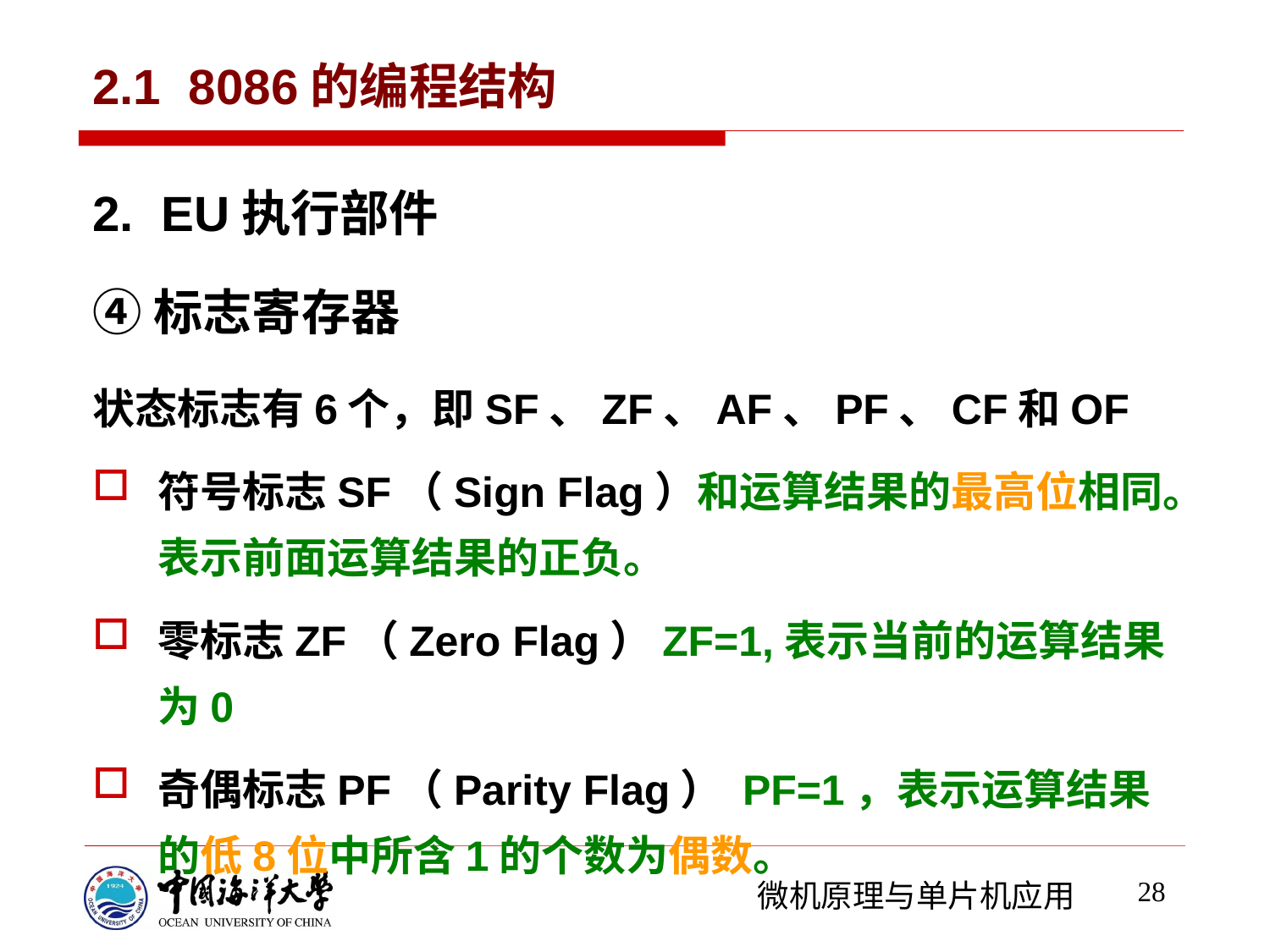

# 2.1  8086的编程结构
2.  EU执行部件
④标志寄存器
状态标志有6个，即SF、ZF、AF、PF、CF和OF
符号标志SF（Sign Flag）和运算结果的最高位相同。表示前面运算结果的正负。
零标志ZF（Zero Flag）ZF=1,表示当前的运算结果为0
奇偶标志PF（Parity Flag） PF=1，表示运算结果的低8位中所含1的个数为偶数。

28